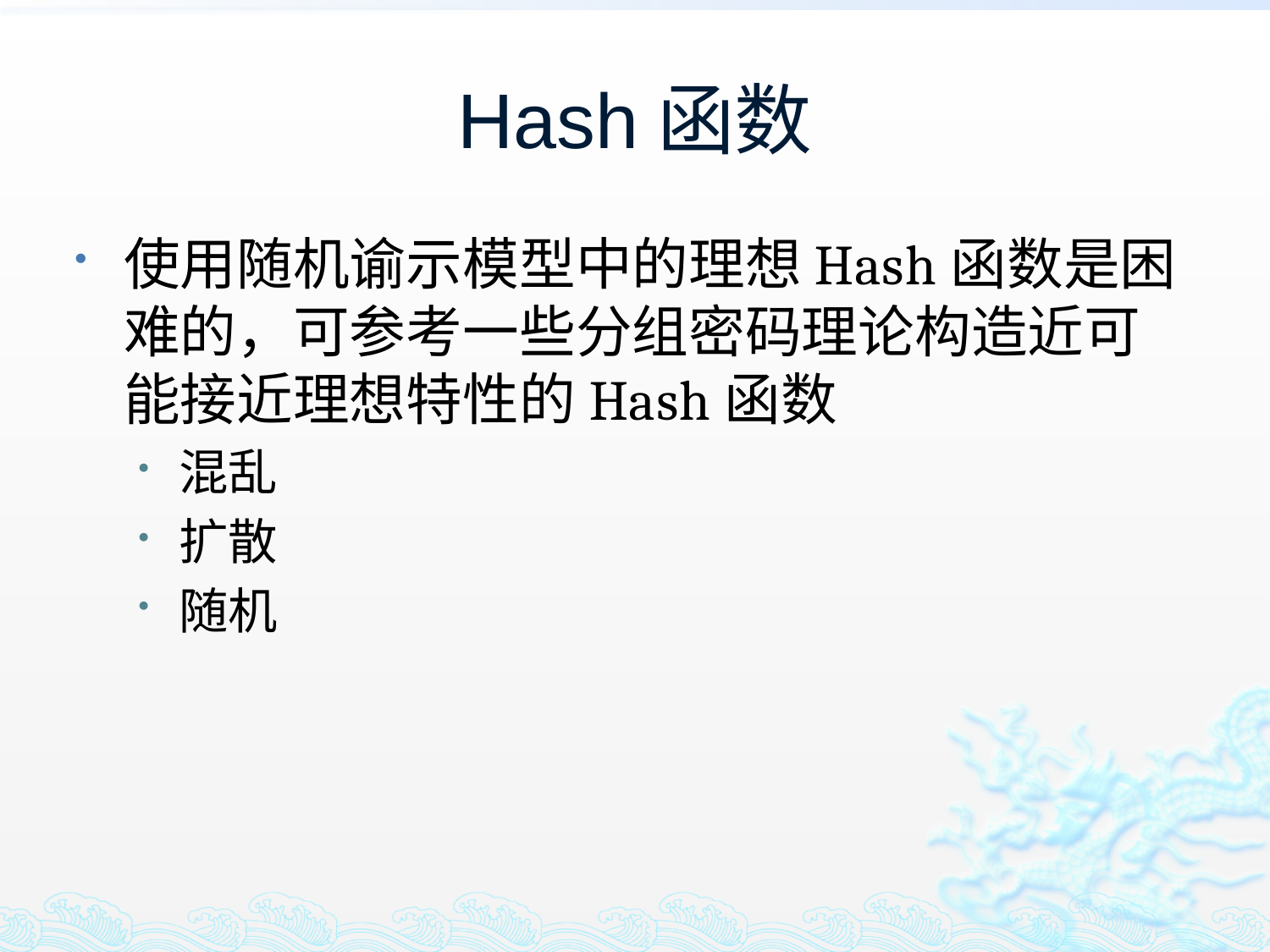

# Hash函数
使用随机谕示模型中的理想Hash函数是困难的，可参考一些分组密码理论构造近可能接近理想特性的Hash函数
混乱
扩散
随机